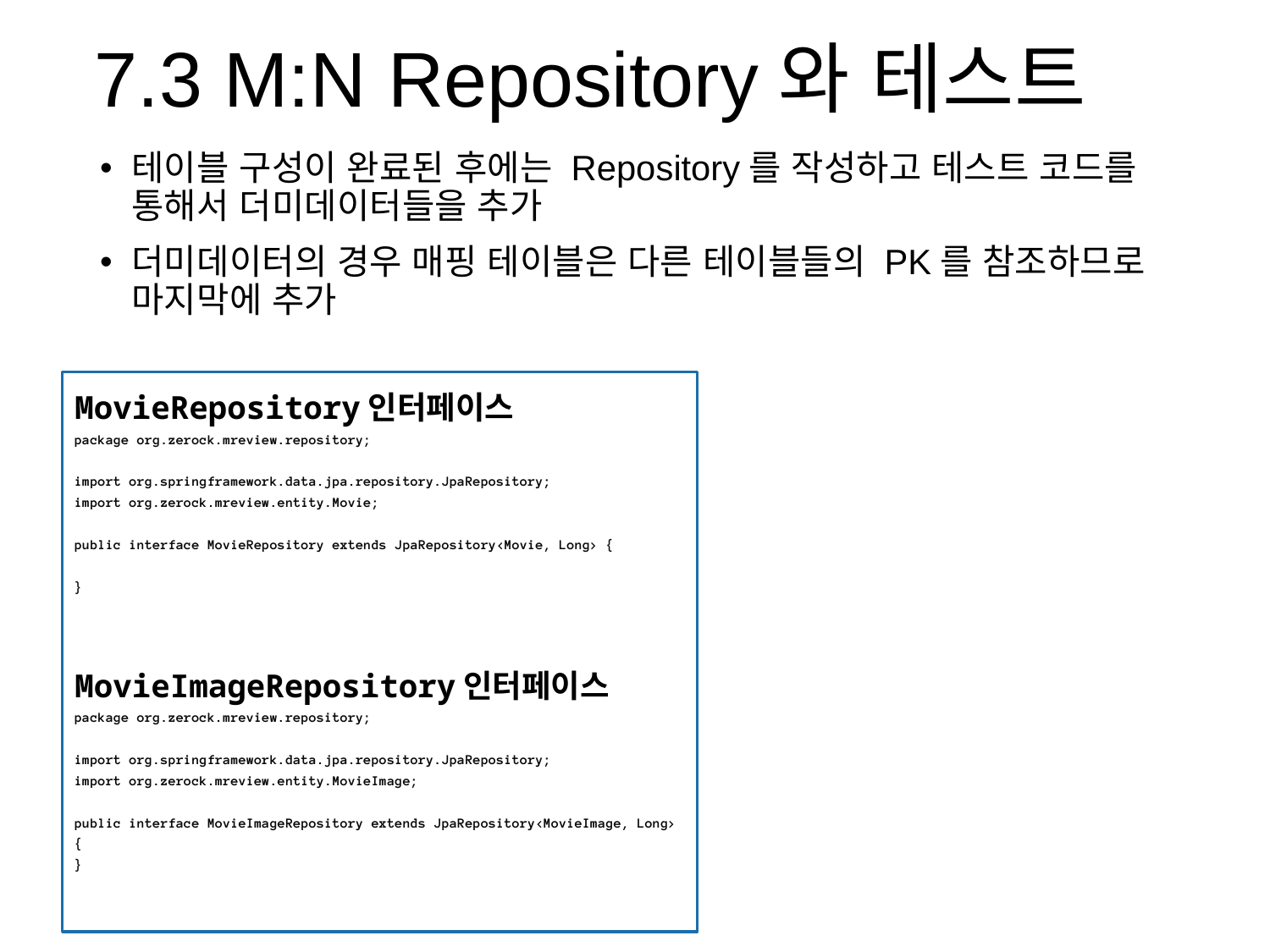

# 7.3 M:N Repository와 테스트
테이블 구성이 완료된 후에는 Repository를 작성하고 테스트 코드를 통해서 더미데이터들을 추가
더미데이터의 경우 매핑 테이블은 다른 테이블들의 PK를 참조하므로 마지막에 추가
MovieRepository인터페이스
package org.zerock.mreview.repository;
import org.springframework.data.jpa.repository.JpaRepository;
import org.zerock.mreview.entity.Movie;
public interface MovieRepository extends JpaRepository<Movie, Long> {
}

MovieImageRepository인터페이스
package org.zerock.mreview.repository;
import org.springframework.data.jpa.repository.JpaRepository;
import org.zerock.mreview.entity.MovieImage;
public interface MovieImageRepository extends JpaRepository<MovieImage, Long> {
}